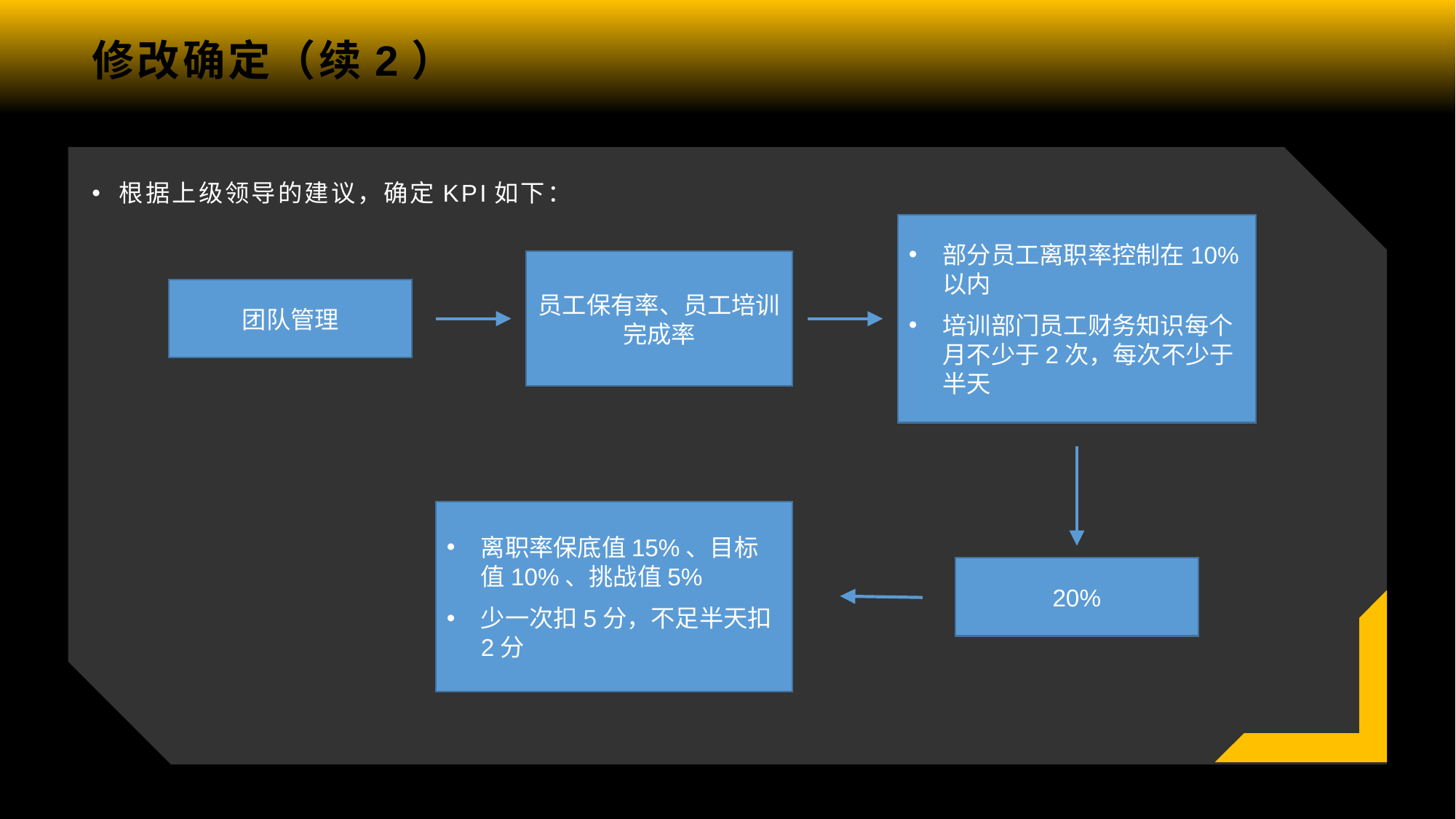

# 修改确定（续2）

根据上级领导的建议，确定KPI如下：
部分员工离职率控制在10%以内

培训部门员工财务知识每个月不少于2次，每次不少于半天
员工保有率、员工培训完成率
团队管理
离职率保底值15%、目标值10%、挑战值5%

少一次扣5分，不足半天扣2分
20%